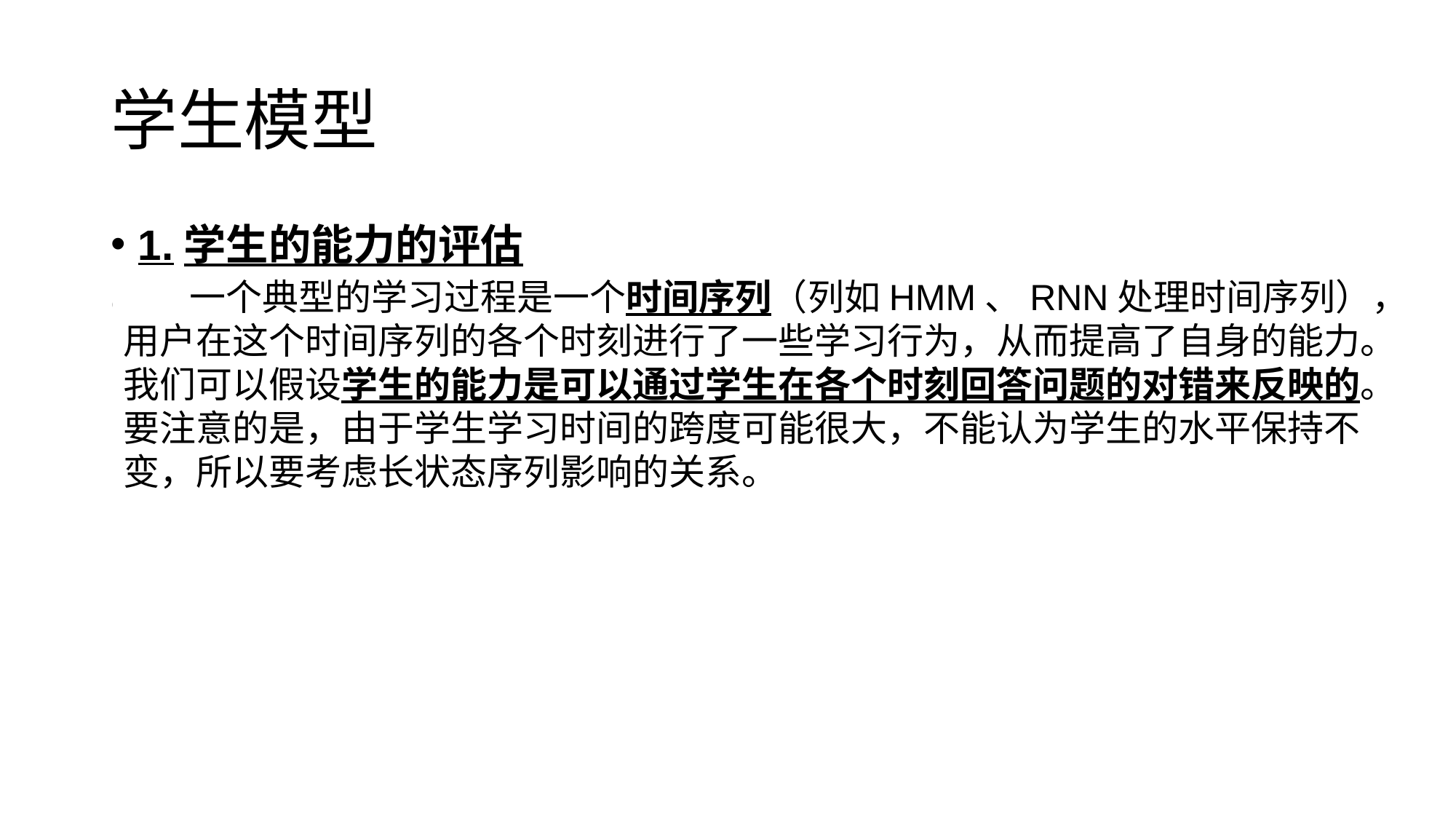

# 学生模型
1.学生的能力的评估
2.如何推送合适的内容
       一个典型的学习过程是一个时间序列（列如HMM、RNN处理时间序列），用户在这个时间序列的各个时刻进行了一些学习行为，从而提高了自身的能力。我们可以假设学生的能力是可以通过学生在各个时刻回答问题的对错来反映的。要注意的是，由于学生学习时间的跨度可能很大，不能认为学生的水平保持不变，所以要考虑长状态序列影响的关系。